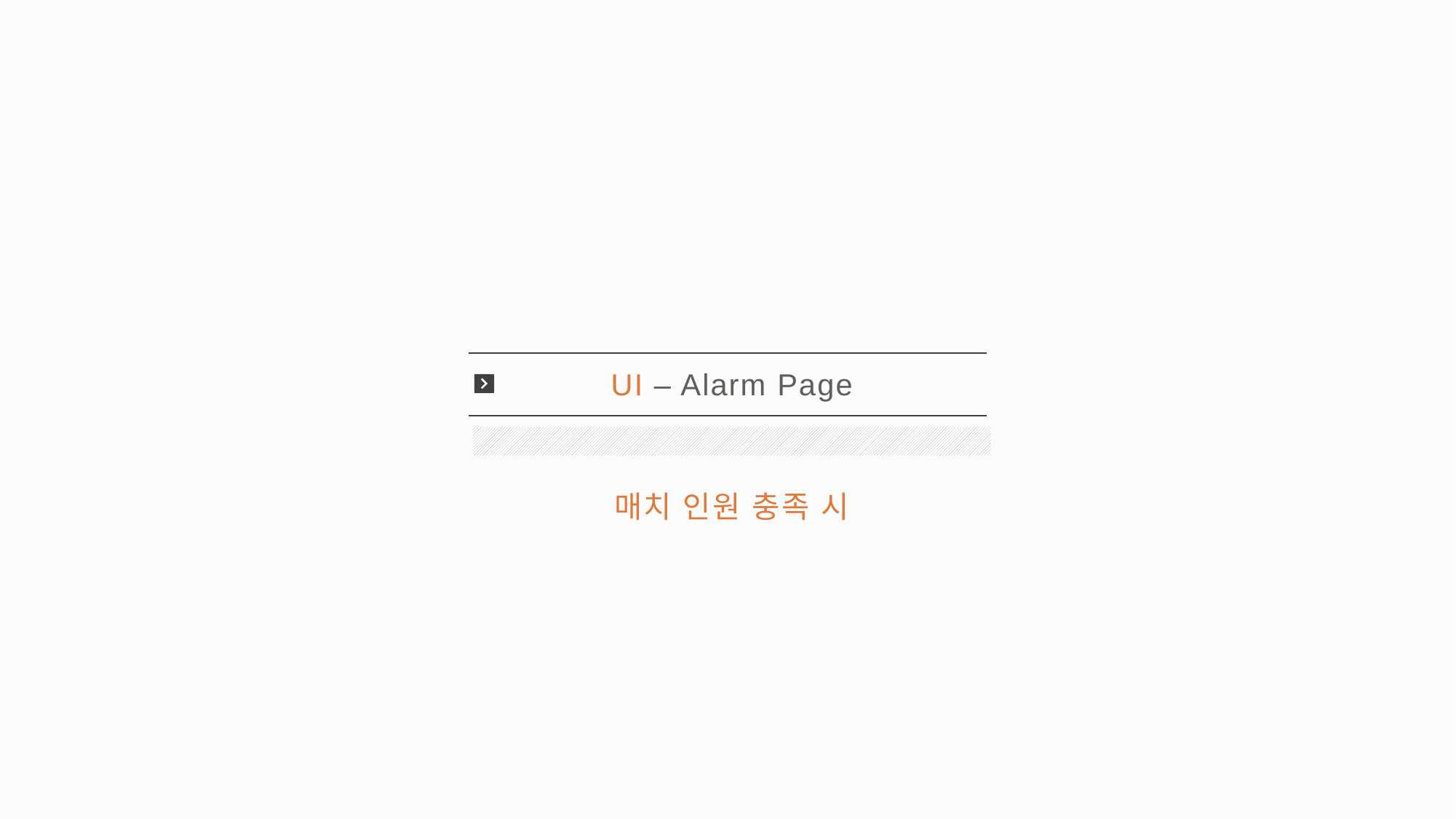

UI – Alarm Page

매치 인원 충족 시